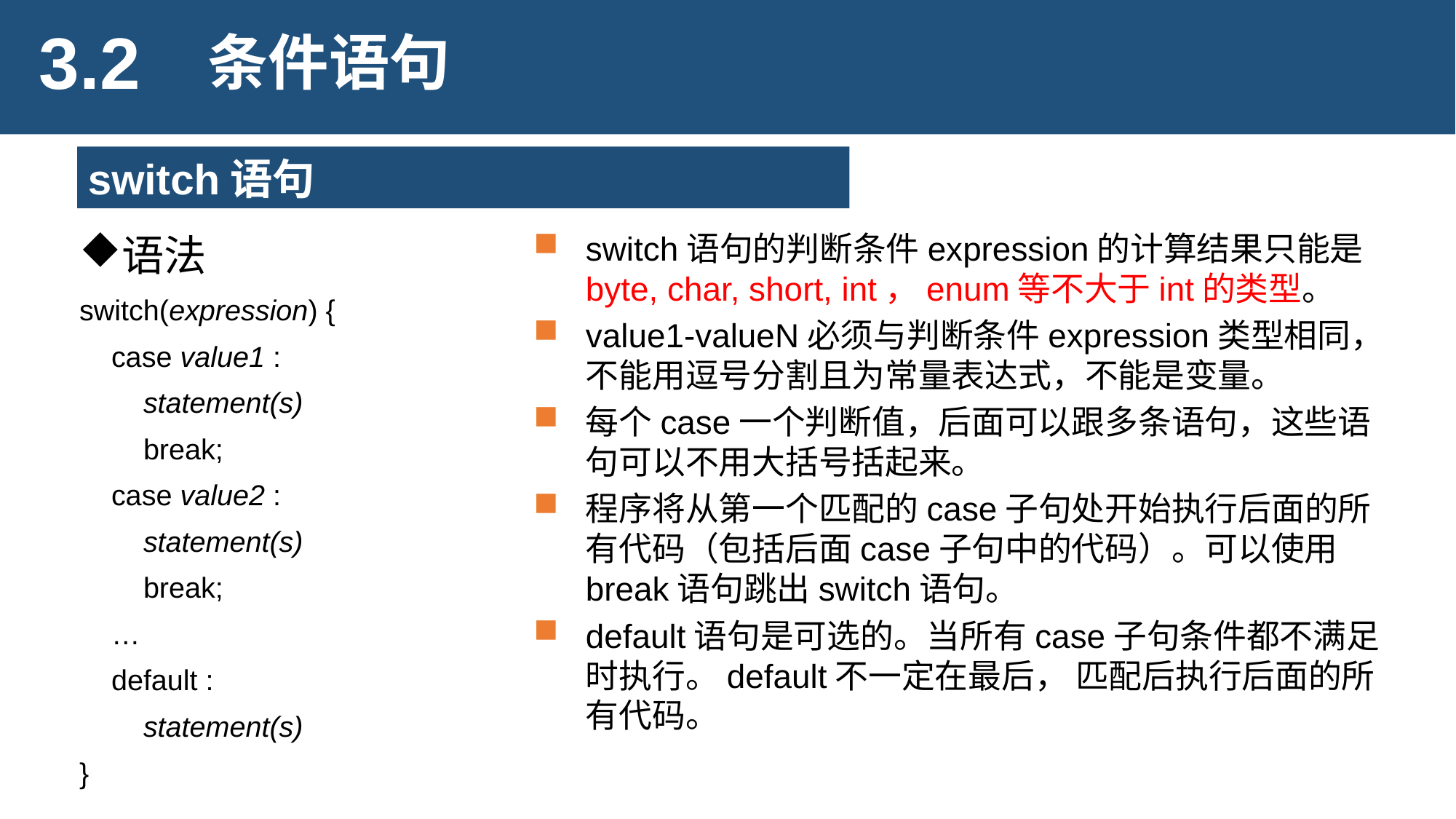

3.2
条件语句
switch语句
switch语句的判断条件expression的计算结果只能是byte, char, short, int，enum等不大于int的类型。
value1-valueN必须与判断条件expression类型相同，不能用逗号分割且为常量表达式，不能是变量。
每个case一个判断值，后面可以跟多条语句，这些语句可以不用大括号括起来。
程序将从第一个匹配的case子句处开始执行后面的所有代码（包括后面case子句中的代码）。可以使用break语句跳出switch语句。
default语句是可选的。当所有case子句条件都不满足时执行。default不一定在最后， 匹配后执行后面的所有代码。
语法
switch(expression) {
    case value1 :
        statement(s)
        break;
    case value2 :
        statement(s)
        break;
    …
    default :
        statement(s)
}